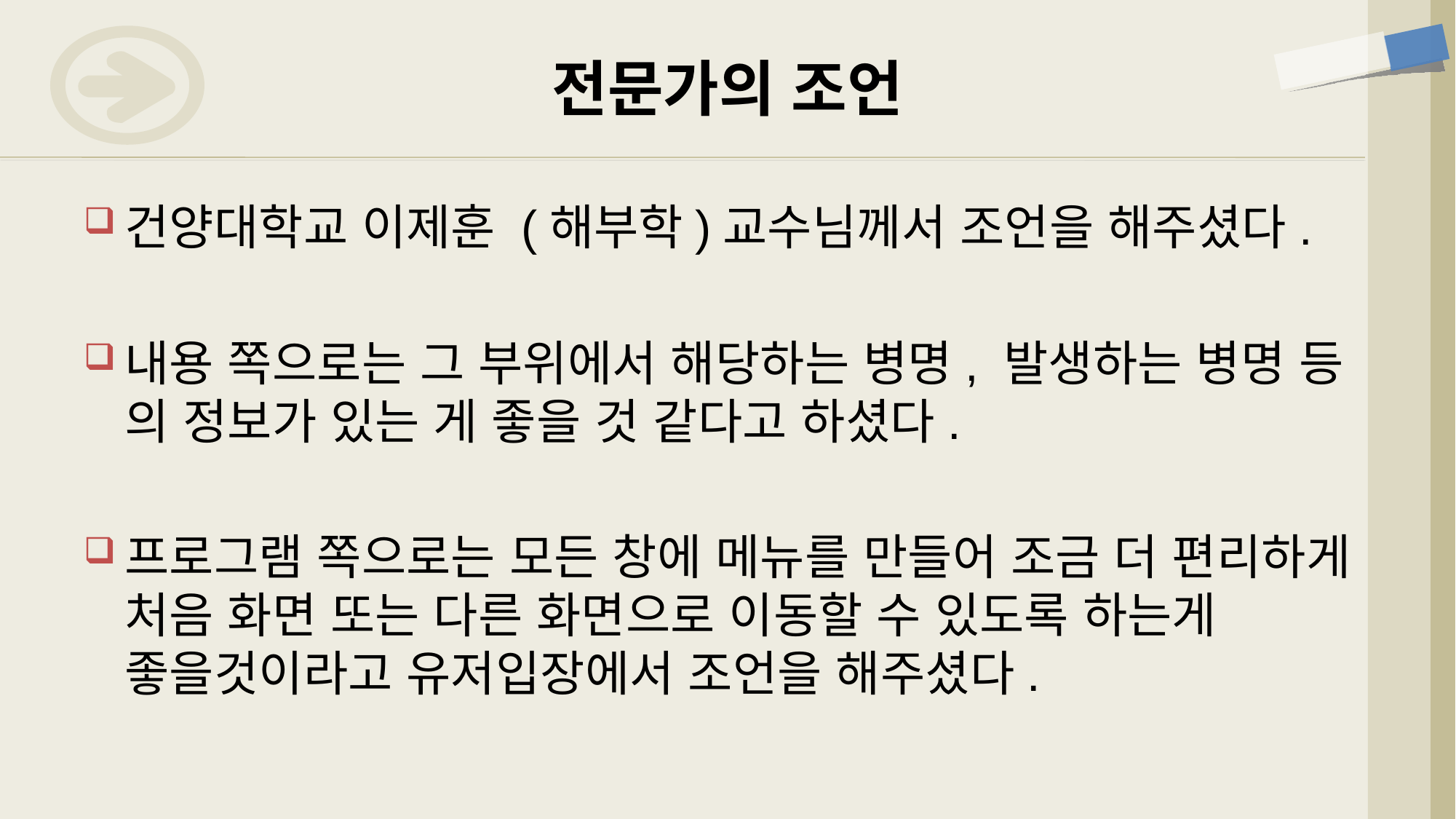

# 전문가의 조언
건양대학교 이제훈 (해부학)교수님께서 조언을 해주셨다.

내용 쪽으로는 그 부위에서 해당하는 병명, 발생하는 병명 등 의 정보가 있는 게 좋을 것 같다고 하셨다.

프로그램 쪽으로는 모든 창에 메뉴를 만들어 조금 더 편리하게 처음 화면 또는 다른 화면으로 이동할 수 있도록 하는게 좋을것이라고 유저입장에서 조언을 해주셨다.